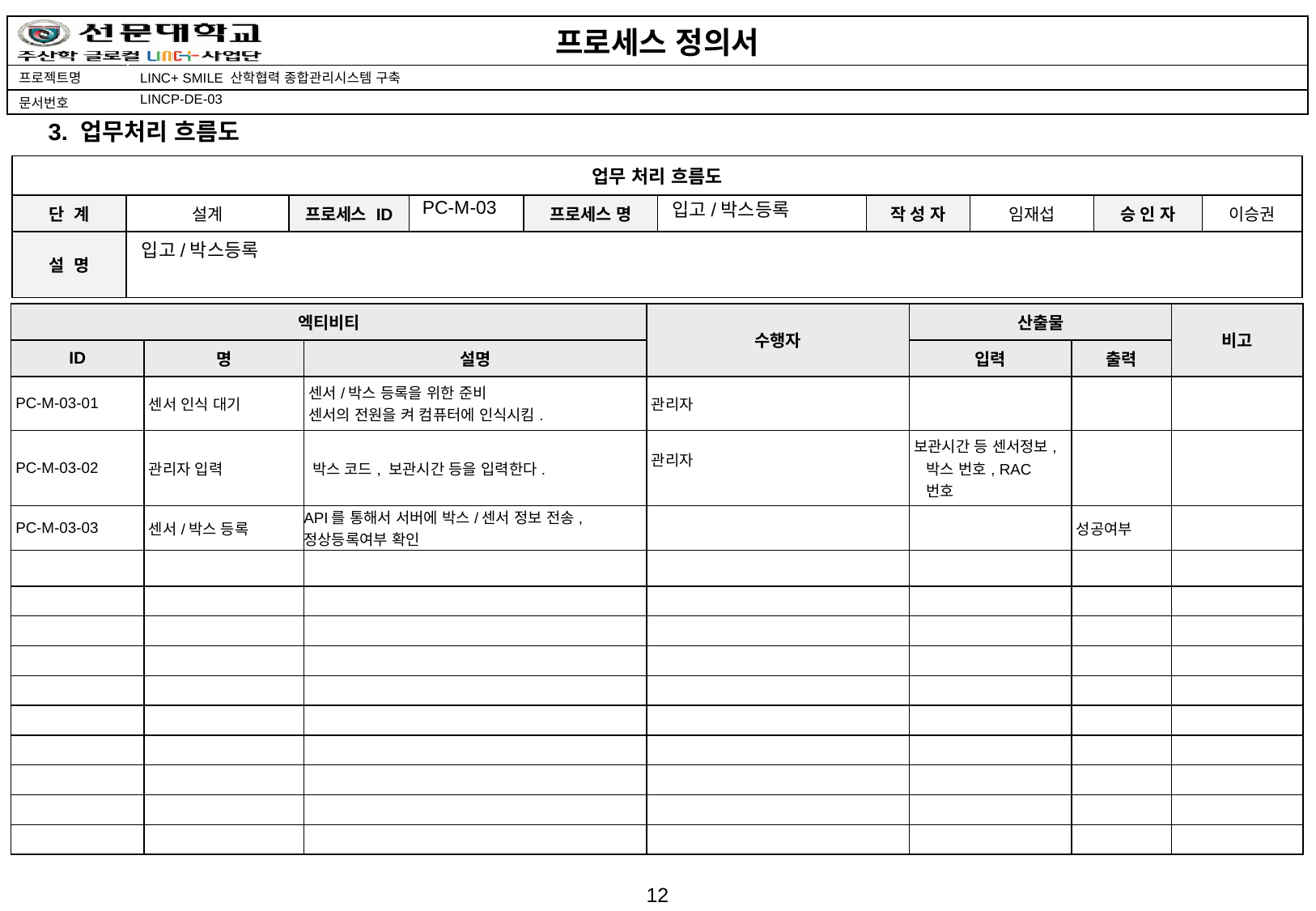

3. 업무처리 흐름도
PC-M-03
입고/박스등록
입고/박스등록
| 엑티비티 |  |  | 수행자 | 산출물 |  | 비고 |
| --- | --- | --- | --- | --- | --- | --- |
| ID | 명 | 설명 |  | 입력 | 출력 |  |
| PC-M-03-01 | 센서 인식 대기 | 센서/박스 등록을 위한 준비 센서의 전원을 켜 컴퓨터에 인식시킴. | 관리자 |  |  |  |
| PC-M-03-02 | 관리자 입력 | 박스 코드, 보관시간 등을 입력한다. | 관리자 | 보관시간 등 센서정보, 박스 번호, RAC 번호 |  |  |
| PC-M-03-03 | 센서/박스 등록 | API를 통해서 서버에 박스/센서 정보 전송, 정상등록여부 확인 |  |  | 성공여부 |  |
|  |  |  |  |  |  |  |
|  |  |  |  |  |  |  |
|  |  |  |  |  |  |  |
|  |  |  |  |  |  |  |
|  |  |  |  |  |  |  |
|  |  |  |  |  |  |  |
|  |  |  |  |  |  |  |
|  |  |  |  |  |  |  |
|  |  |  |  |  |  |  |
|  |  |  |  |  |  |  |